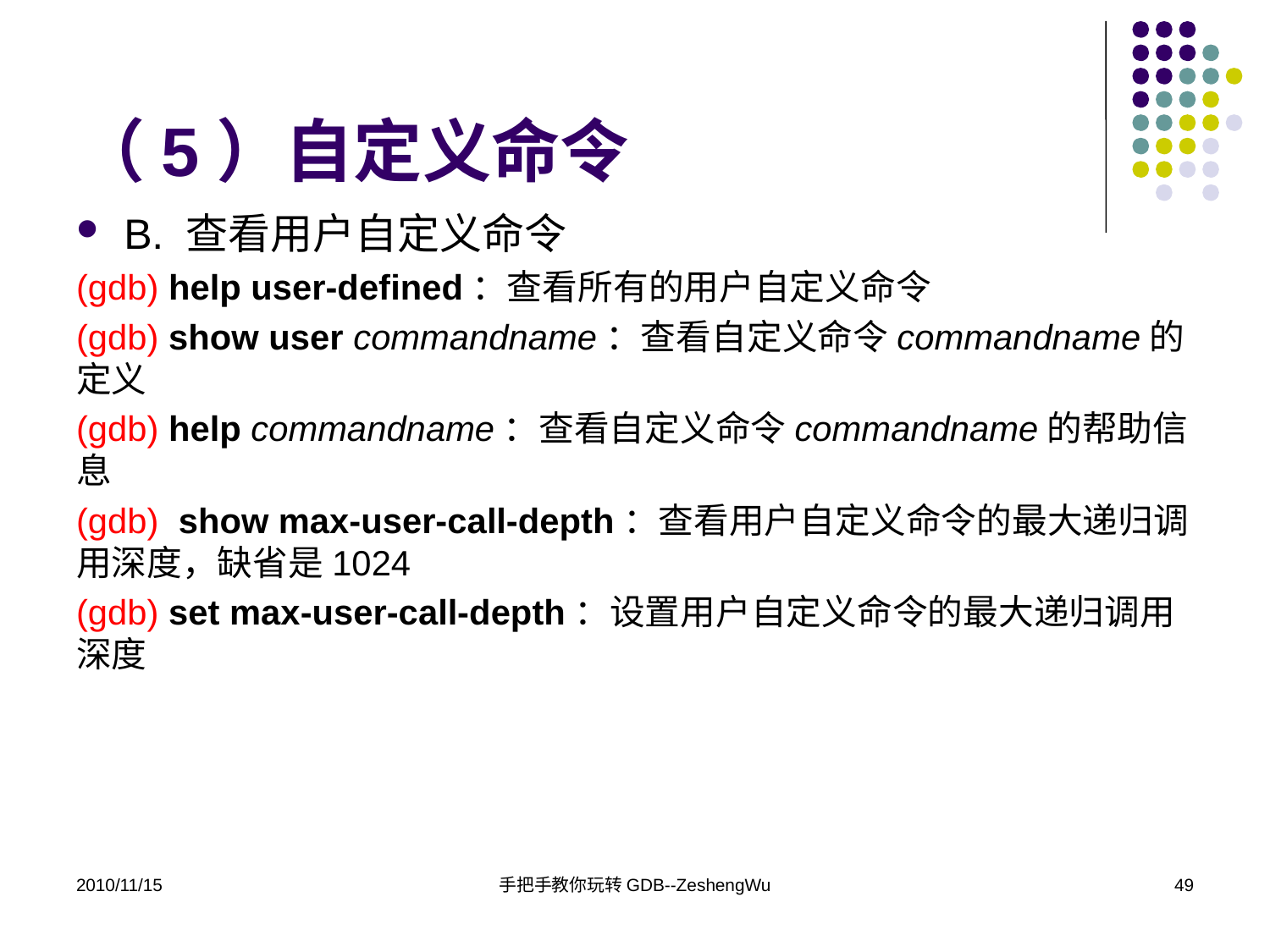

# （5）自定义命令
B. 查看用户自定义命令
(gdb) help user-defined：查看所有的用户自定义命令
(gdb) show user commandname：查看自定义命令commandname的定义
(gdb) help commandname：查看自定义命令commandname的帮助信息
(gdb)  show max-user-call-depth：查看用户自定义命令的最大递归调用深度，缺省是1024
(gdb) set max-user-call-depth：设置用户自定义命令的最大递归调用深度

2010/11/15
手把手教你玩转GDB--ZeshengWu
49